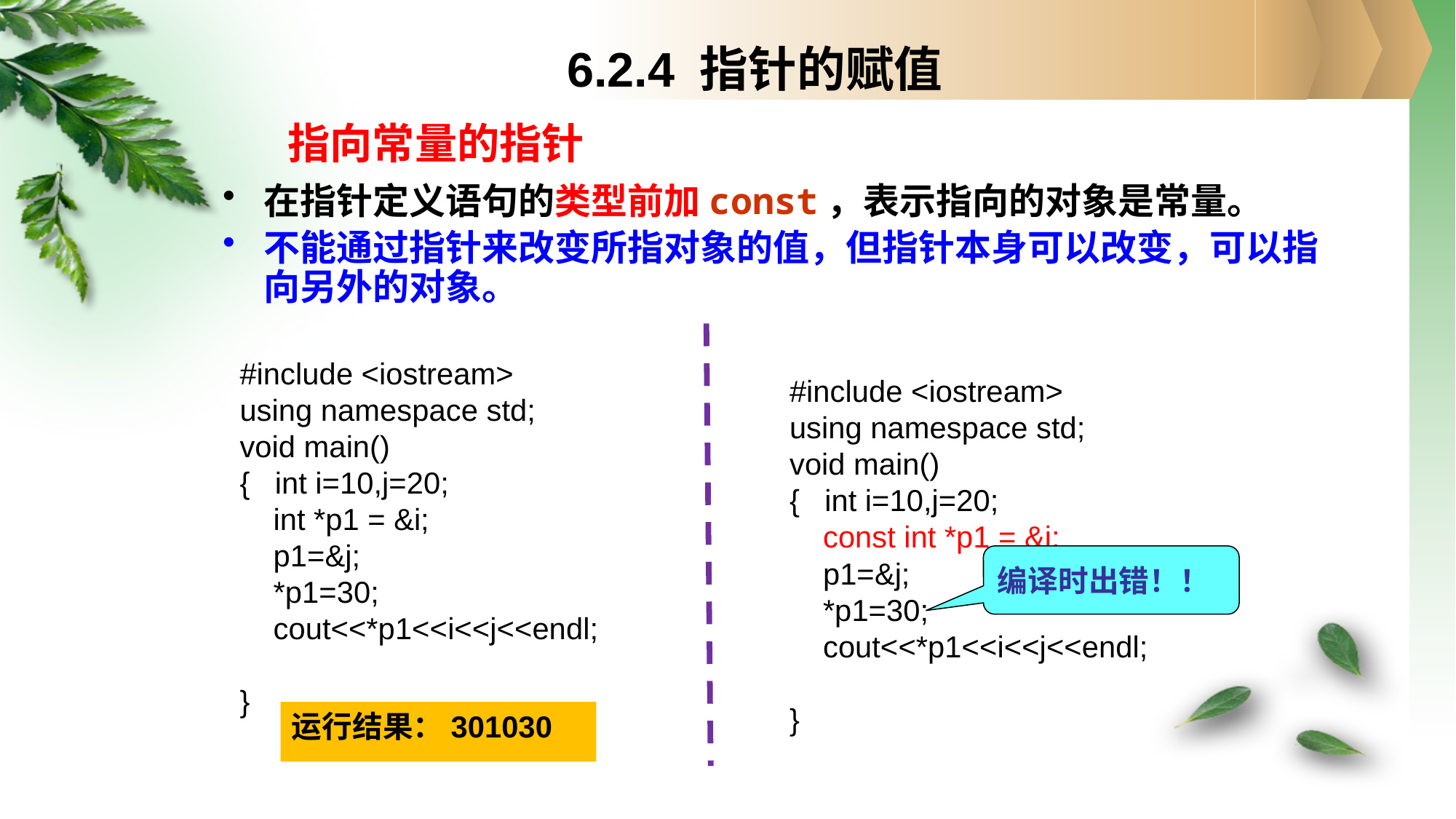

# 6.2.4 指针的赋值
指向常量的指针
在指针定义语句的类型前加const，表示指向的对象是常量。
不能通过指针来改变所指对象的值，但指针本身可以改变，可以指向另外的对象。

#include <iostream>
using namespace std;
void main()
{   int i=10,j=20;
    int *p1 = &i;
    p1=&j;
    *p1=30;
    cout<<*p1<<i<<j<<endl;
}
#include <iostream>
using namespace std;
void main()
{   int i=10,j=20;
    const int *p1 = &i;
    p1=&j;
    *p1=30;
    cout<<*p1<<i<<j<<endl;
}
编译时出错！！
运行结果：301030